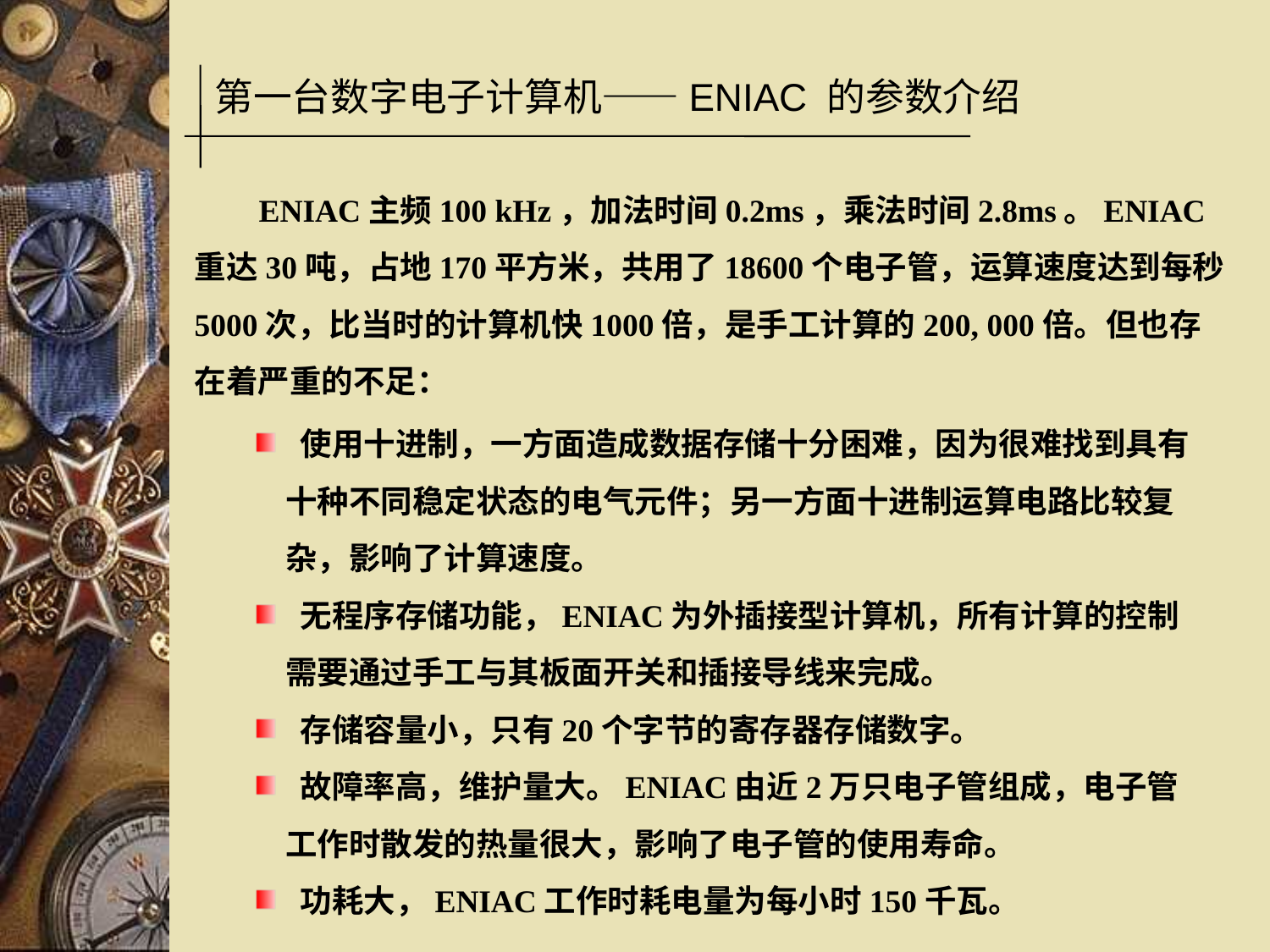

第一台数字电子计算机——ENIAC 的参数介绍

        ENIAC主频100 kHz，加法时间0.2ms，乘法时间2.8ms。ENIAC重达30吨，占地170平方米，共用了18600个电子管，运算速度达到每秒5000次，比当时的计算机快1000倍，是手工计算的200, 000倍。但也存在着严重的不足：
 使用十进制，一方面造成数据存储十分困难，因为很难找到具有十种不同稳定状态的电气元件；另一方面十进制运算电路比较复杂，影响了计算速度。
 无程序存储功能，ENIAC为外插接型计算机，所有计算的控制需要通过手工与其板面开关和插接导线来完成。
 存储容量小，只有20个字节的寄存器存储数字。
 故障率高，维护量大。ENIAC由近2万只电子管组成，电子管工作时散发的热量很大，影响了电子管的使用寿命。
 功耗大，ENIAC工作时耗电量为每小时150千瓦。